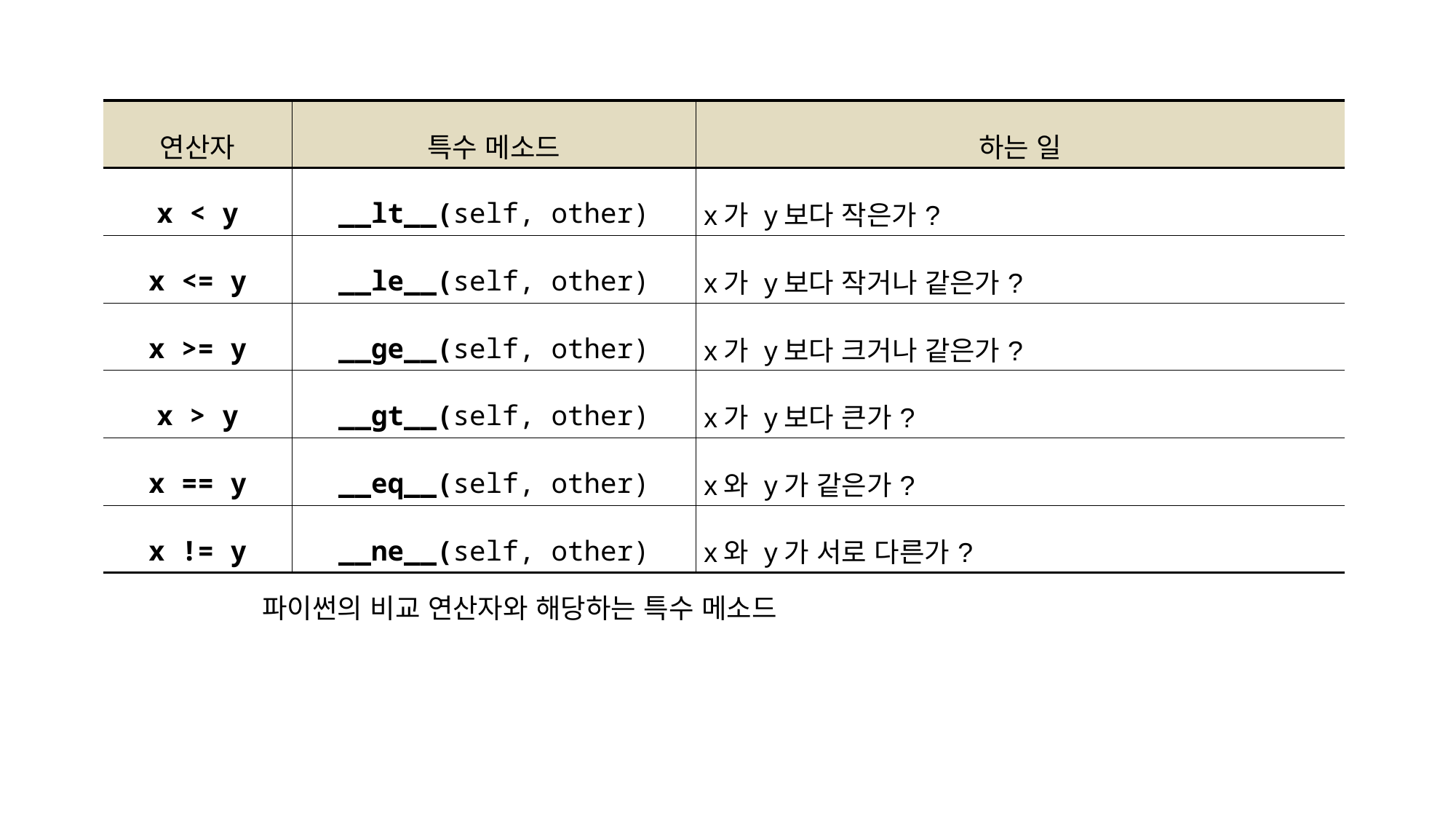

| 연산자 | 특수 메소드 | 하는 일 |
| --- | --- | --- |
| x < y | \_\_lt\_\_(self, other) | x가 y보다 작은가? |
| x <= y | \_\_le\_\_(self, other) | x가 y보다 작거나 같은가? |
| x >= y | \_\_ge\_\_(self, other) | x가 y보다 크거나 같은가? |
| x > y | \_\_gt\_\_(self, other) | x가 y보다 큰가? |
| x == y | \_\_eq\_\_(self, other) | x와 y가 같은가? |
| x != y | \_\_ne\_\_(self, other) | x와 y가 서로 다른가? |
      파이썬의 비교 연산자와 해당하는 특수 메소드